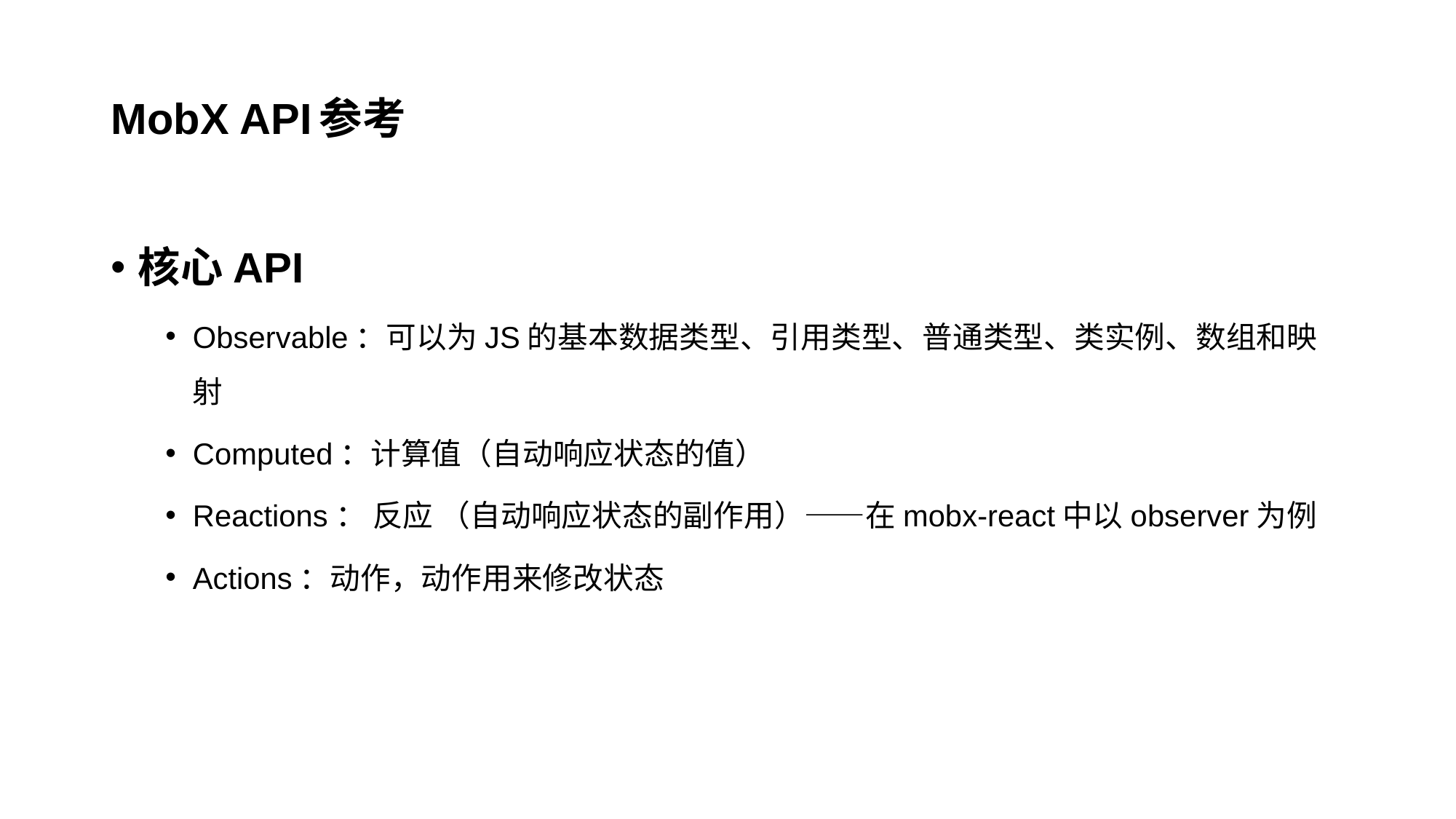

# MobX API参考
核心API
Observable：可以为JS的基本数据类型、引用类型、普通类型、类实例、数组和映射
Computed：计算值（自动响应状态的值）
Reactions： 反应 （自动响应状态的副作用）——在mobx-react中以observer为例
Actions：动作，动作用来修改状态